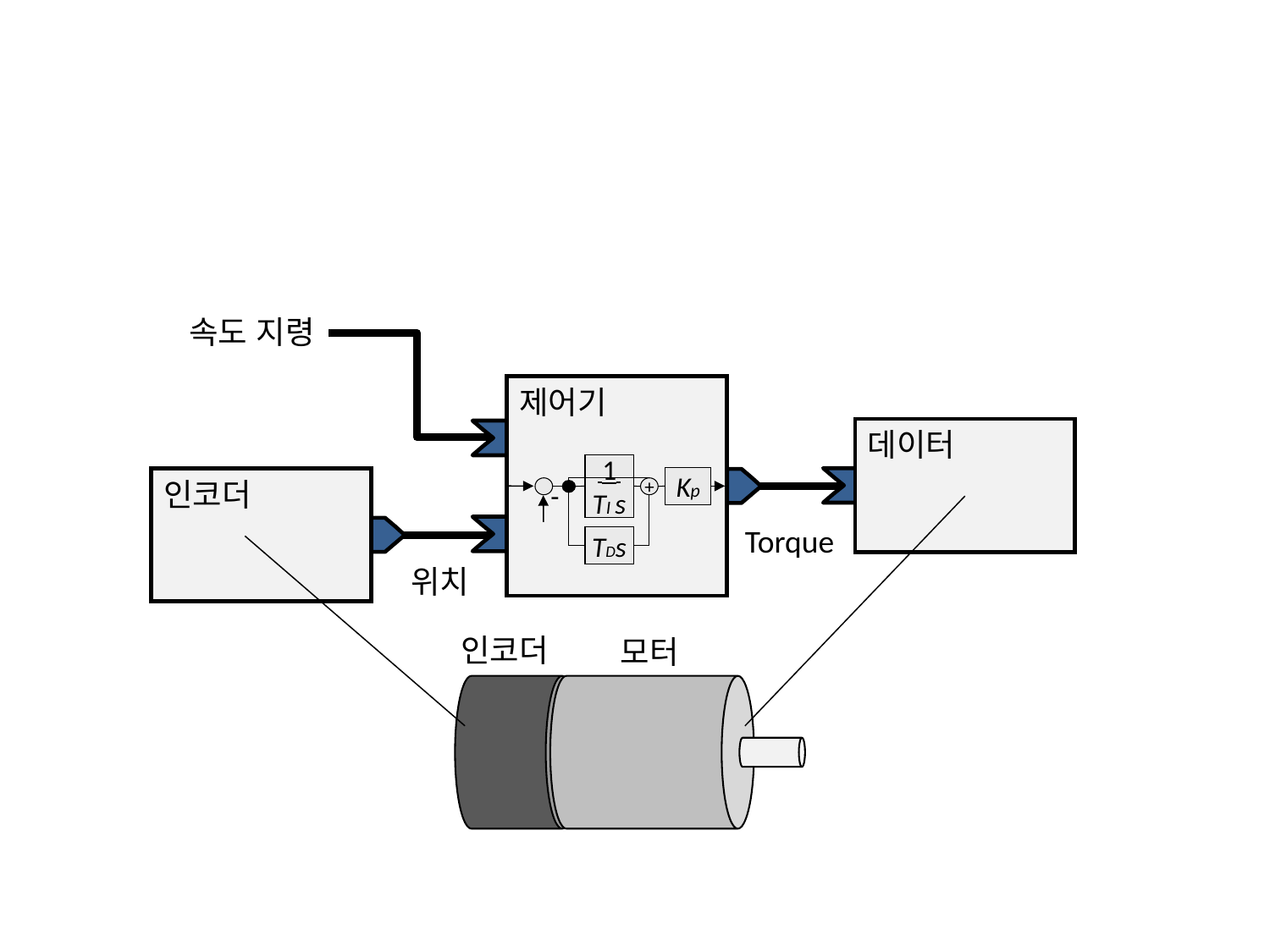

#
속도 지령
제어기
데이터

 1
TI s
Kp

인코더

+

-
Torque

TDs
위치

인코더
모터